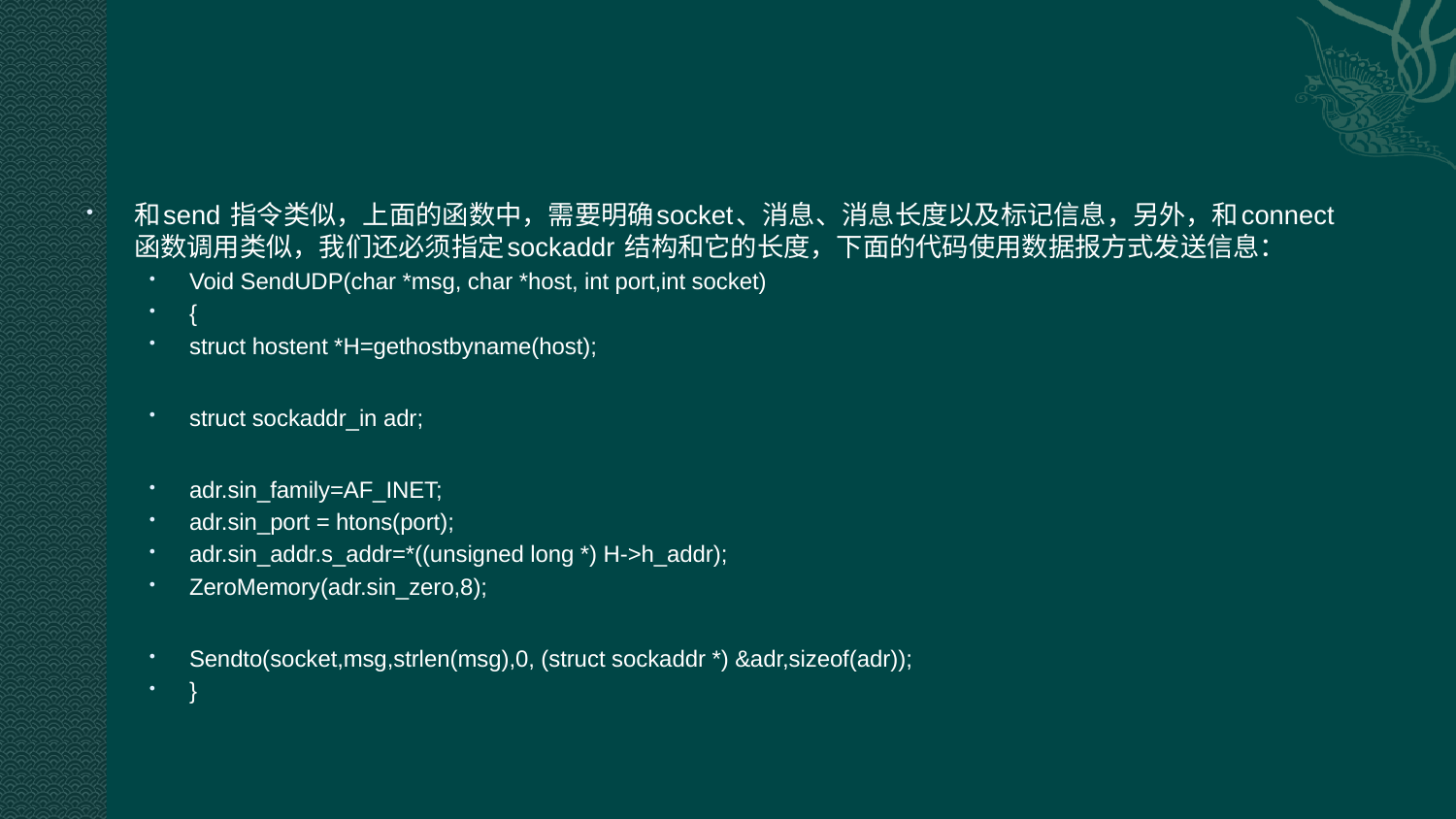

#
和send 指令类似，上面的函数中，需要明确socket、消息、消息长度以及标记信息，另外，和connect 函数调用类似，我们还必须指定sockaddr 结构和它的长度，下面的代码使用数据报方式发送信息：
Void SendUDP(char *msg, char *host, int port,int socket)
{
struct hostent *H=gethostbyname(host);

struct sockaddr_in adr;

adr.sin_family=AF_INET;
adr.sin_port = htons(port);
adr.sin_addr.s_addr=*((unsigned long *) H->h_addr);
ZeroMemory(adr.sin_zero,8);

Sendto(socket,msg,strlen(msg),0, (struct sockaddr *) &adr,sizeof(adr));
}